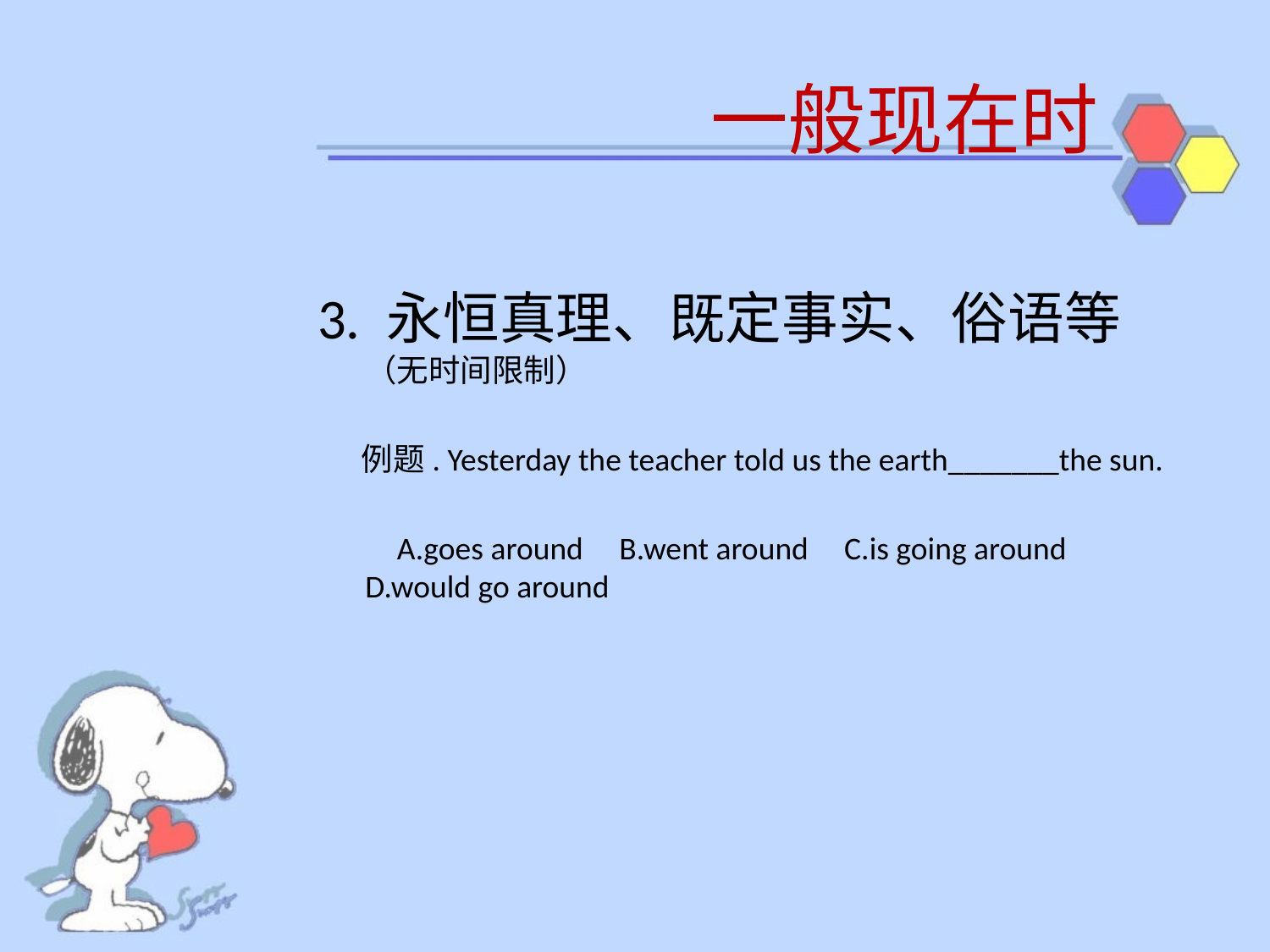

# 一般现在时
3. 永恒真理、既定事实、俗语等（无时间限制）

     例题. Yesterday the teacher told us the earth_______the sun.

           A.goes around     B.went around     C.is going around     D.would go around